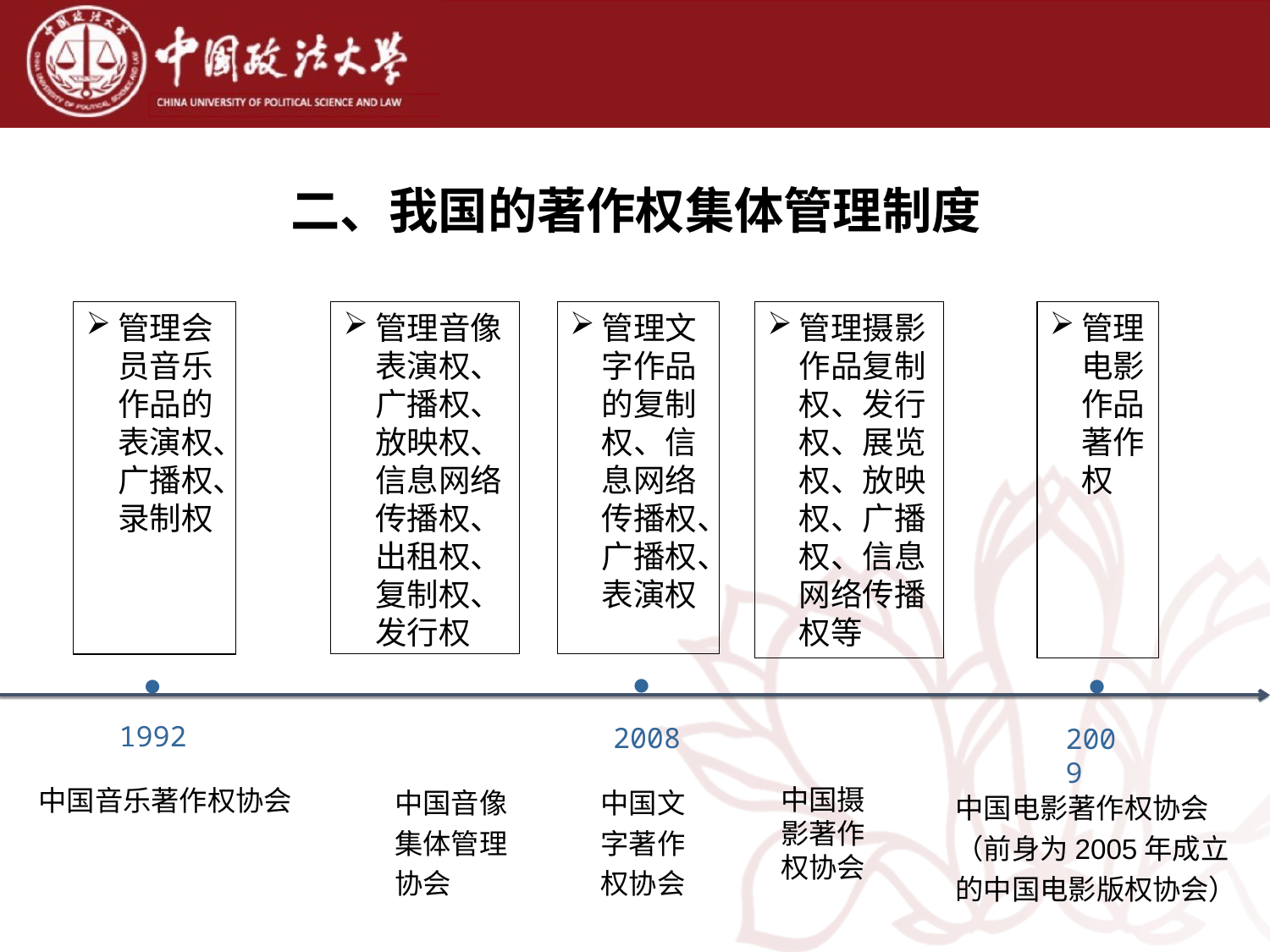

二、我国的著作权集体管理制度
管理文字作品的复制权、信息网络传播权、广播权、表演权
管理摄影作品复制权、发行权、展览权、放映权、广播权、信息网络传播权等
管理音像表演权、广播权、放映权、信息网络传播权、出租权、复制权、发行权
管理电影作品著作权
管理会员音乐作品的表演权、广播权、录制权
●
●
●
1992
2008
2009
中国音乐著作权协会
中国音像集体管理协会
中国文字著作权协会
中国摄影著作权协会
中国电影著作权协会（前身为2005年成立的中国电影版权协会）